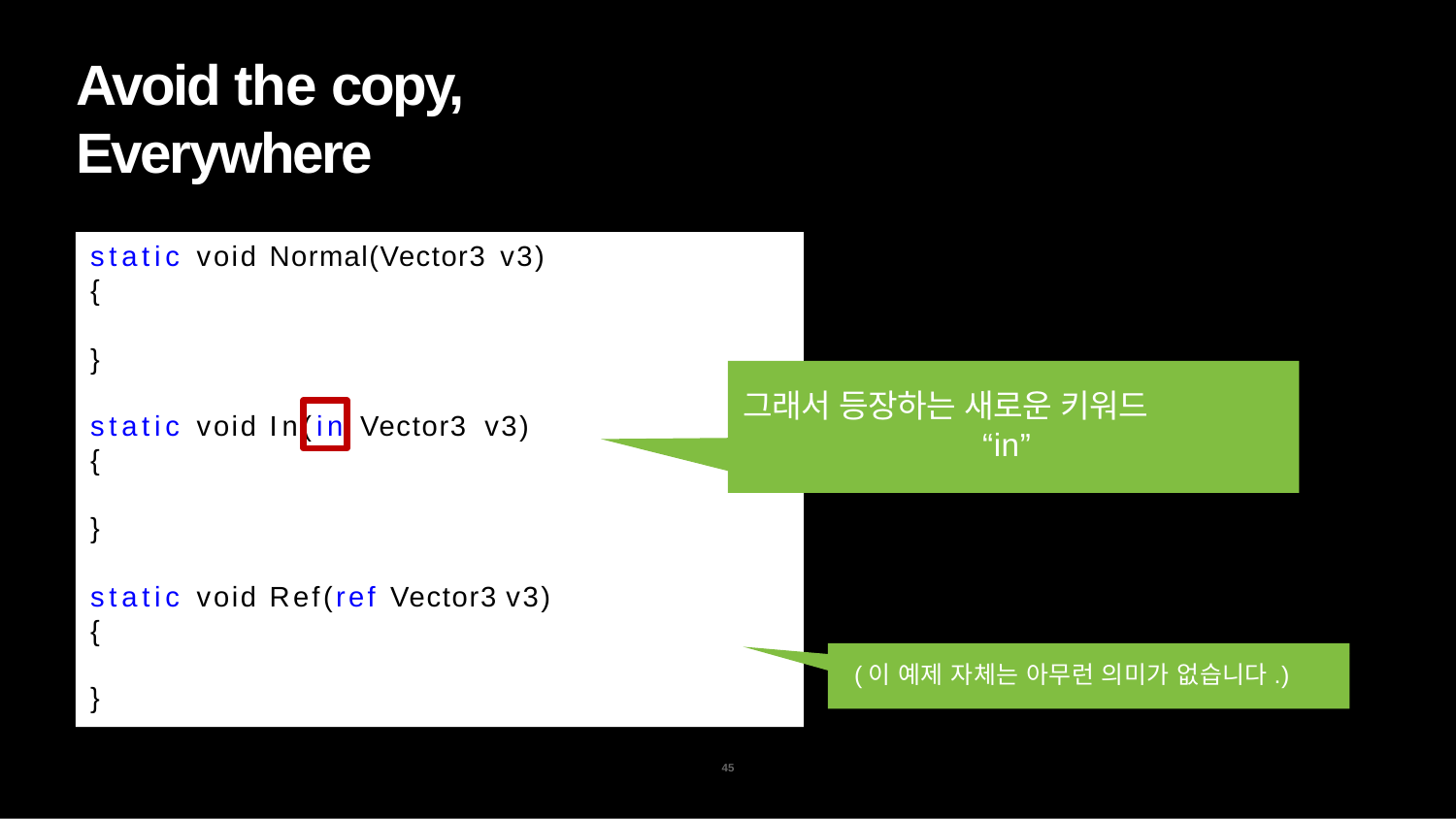

# Avoid the copy, Everywhere

static void Normal(Vector3 v3)
{

}

그래서 등장하는 새로운 키워드

static void In(in Vector3 v3)
“in”
{
}

static void Ref(ref Vector3 v3)
{

(이 예제 자체는 아무런 의미가 없습니다.)
}
45